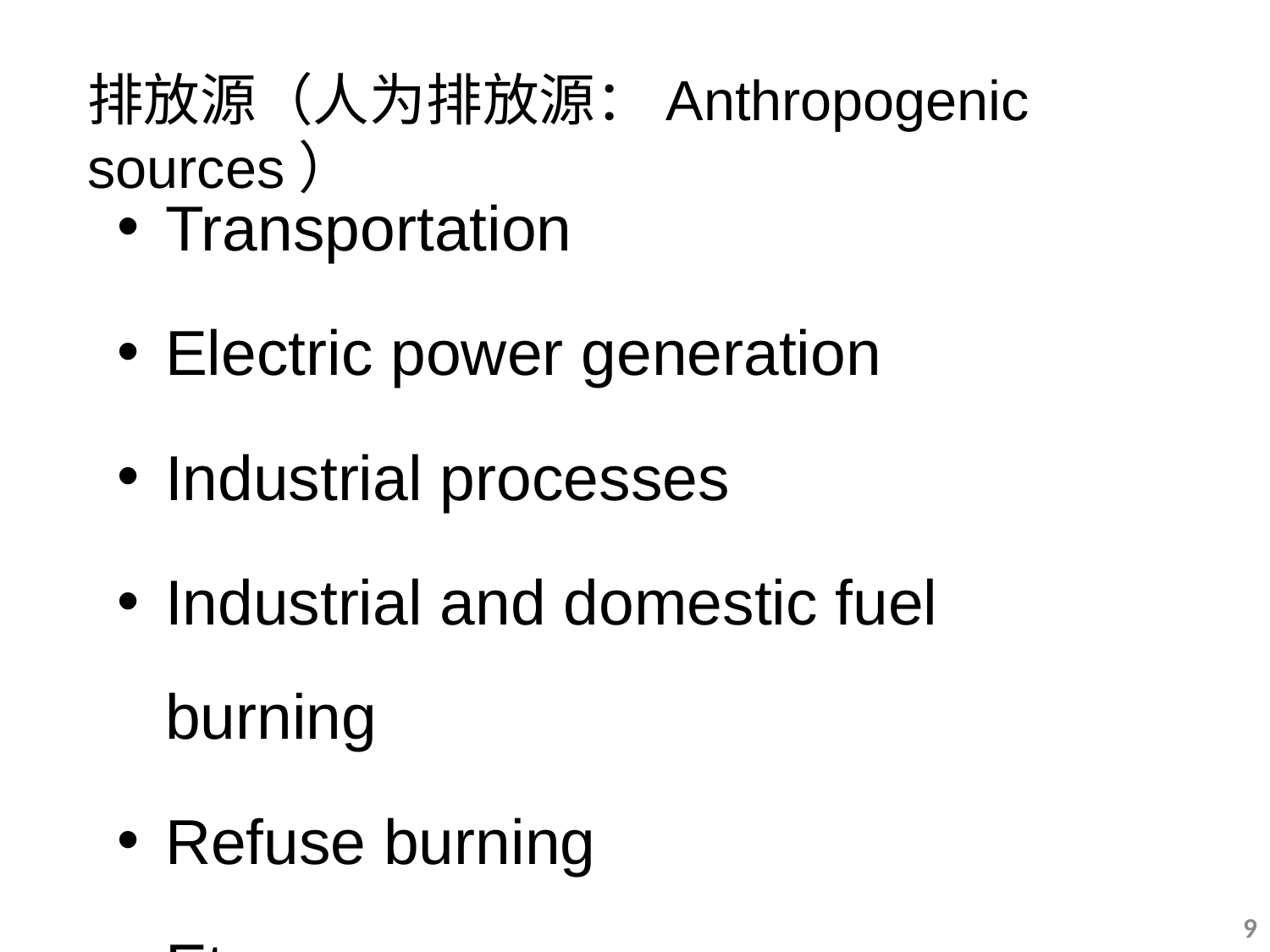

排放源（人为排放源：Anthropogenic sources）
Transportation
Electric power generation
Industrial processes
Industrial and domestic fuel burning
Refuse burning
Etc
9